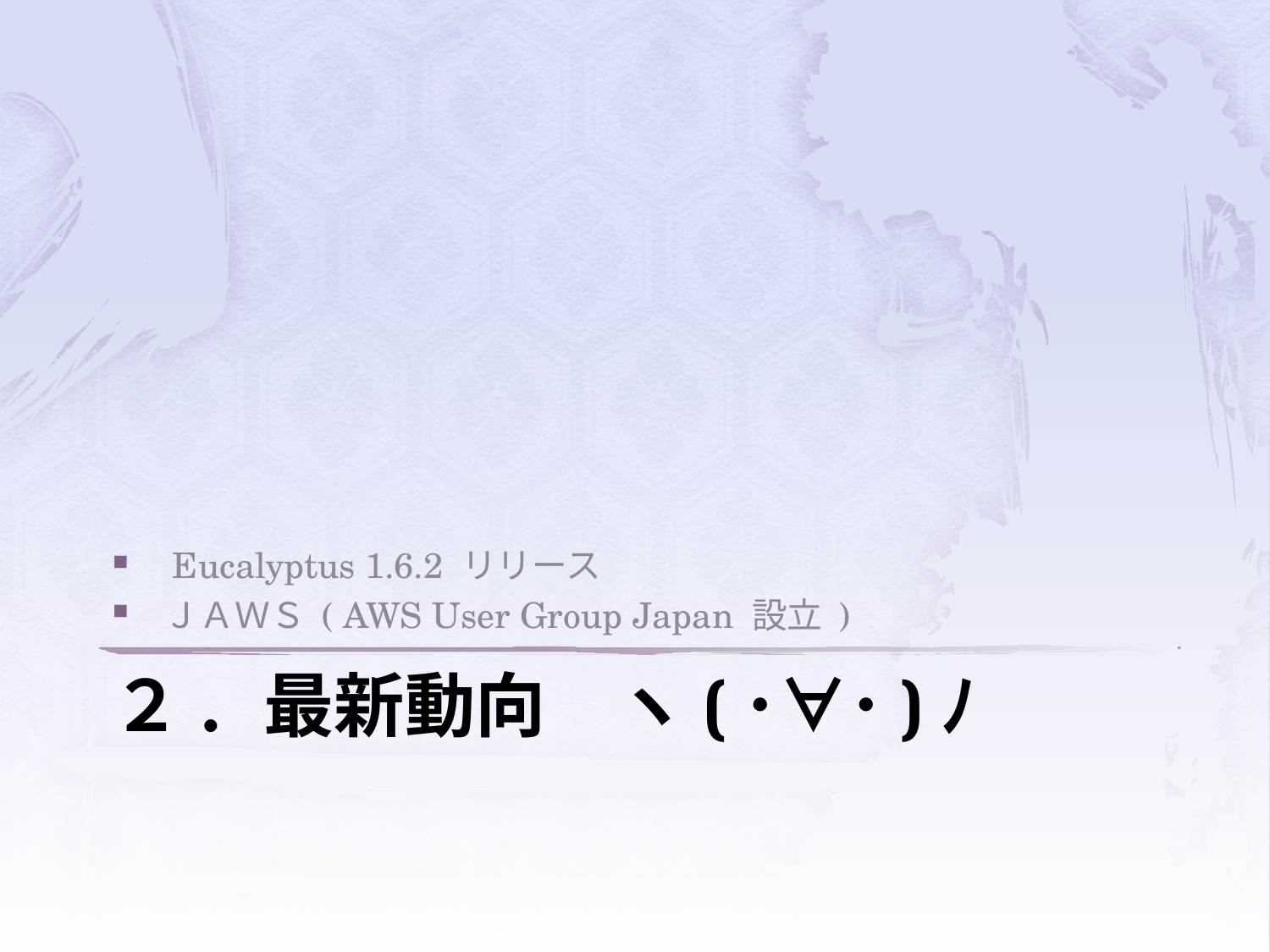

Eucalyptus 1.6.2 リリース
　ＪＡＷＳ ( AWS User Group Japan 設立 )
# ２. 最新動向　ヽ(･∀･)ﾉ